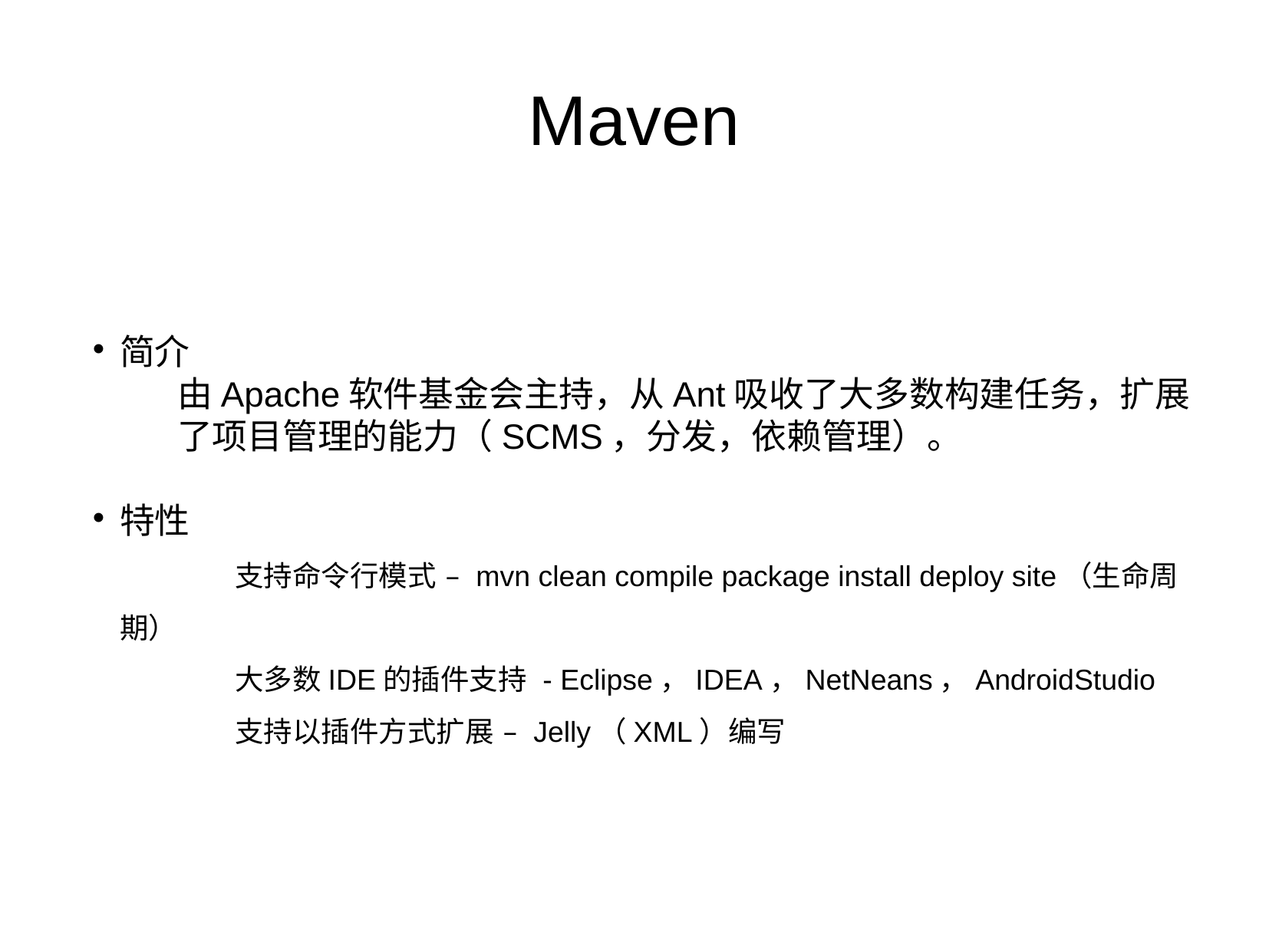

Maven
简介
由Apache软件基金会主持，从Ant吸收了大多数构建任务，扩展了项目管理的能力（SCMS，分发，依赖管理）。
特性
	支持命令行模式 – mvn clean compile package install deploy site（生命周期）
	大多数IDE的插件支持 - Eclipse，IDEA，NetNeans，AndroidStudio
	支持以插件方式扩展 – Jelly（XML）编写